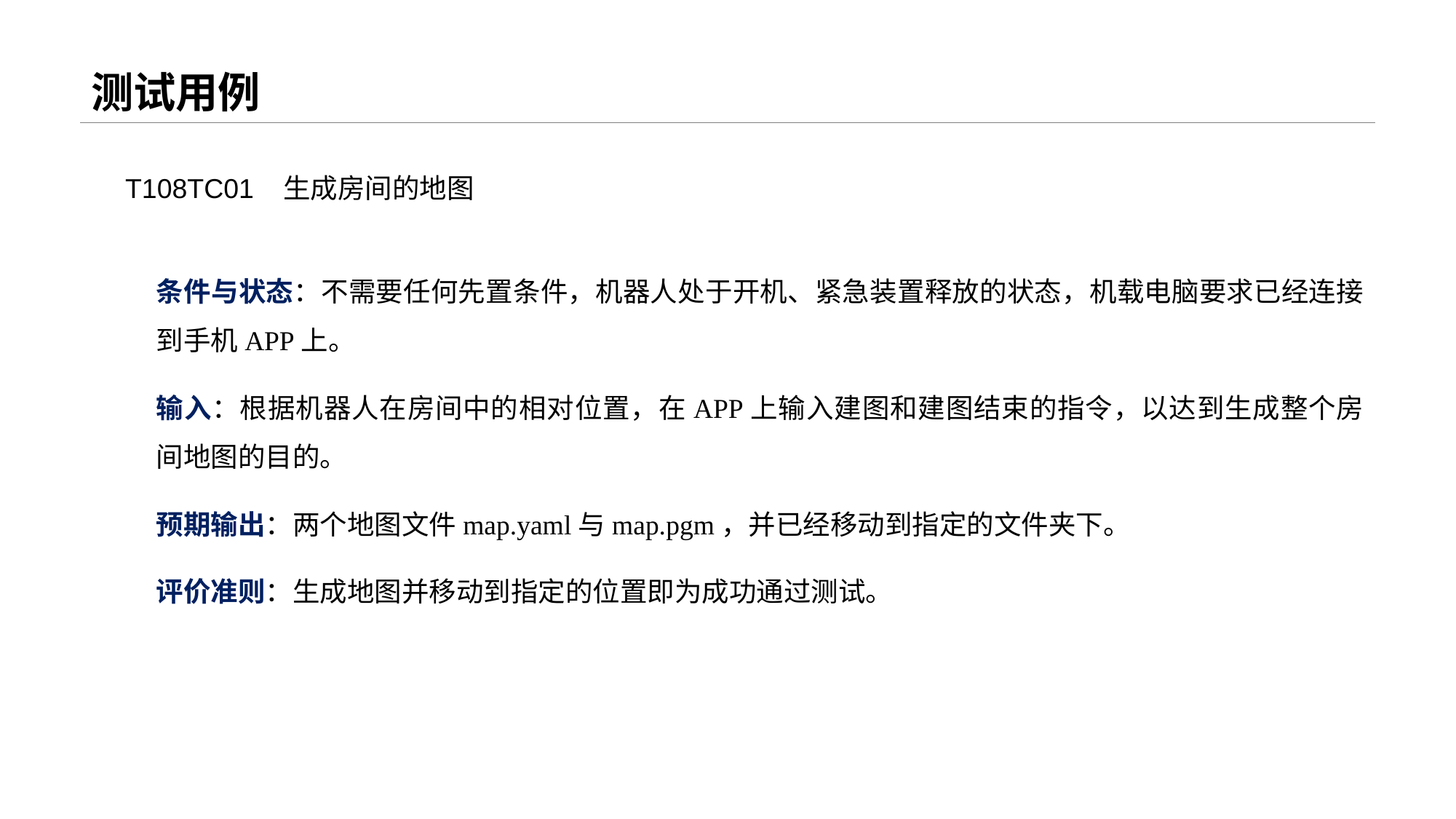

# 测试用例
T108TC01   生成房间的地图
条件与状态：不需要任何先置条件，机器人处于开机、紧急装置释放的状态，机载电脑要求已经连接到手机APP上。
输入：根据机器人在房间中的相对位置，在APP上输入建图和建图结束的指令，以达到生成整个房间地图的目的。
预期输出：两个地图文件map.yaml与map.pgm，并已经移动到指定的文件夹下。
评价准则：生成地图并移动到指定的位置即为成功通过测试。